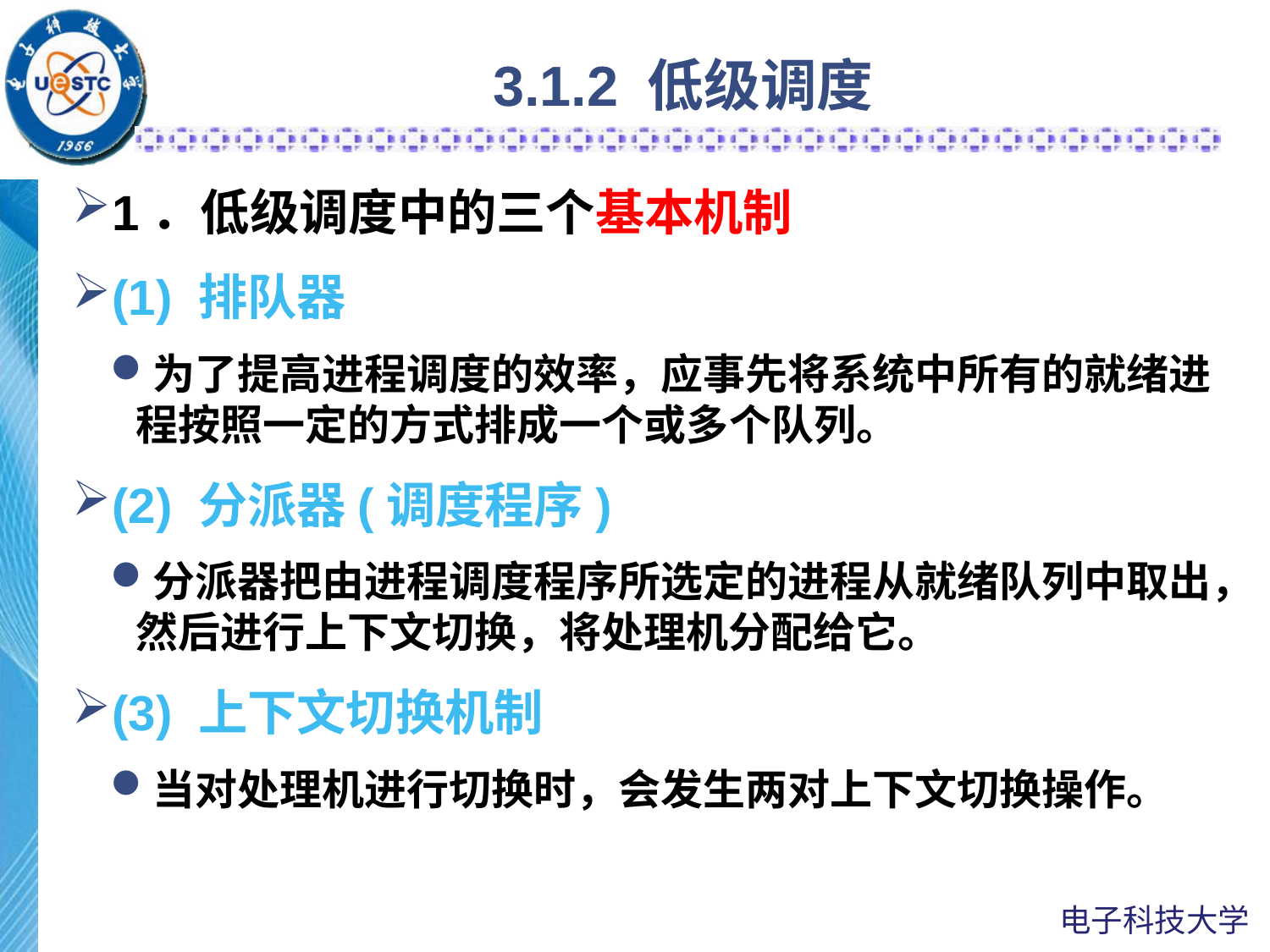

# 3.1.2 低级调度
1．低级调度中的三个基本机制
(1) 排队器
为了提高进程调度的效率，应事先将系统中所有的就绪进程按照一定的方式排成一个或多个队列。
(2) 分派器(调度程序)
分派器把由进程调度程序所选定的进程从就绪队列中取出，然后进行上下文切换，将处理机分配给它。
(3) 上下文切换机制
当对处理机进行切换时，会发生两对上下文切换操作。